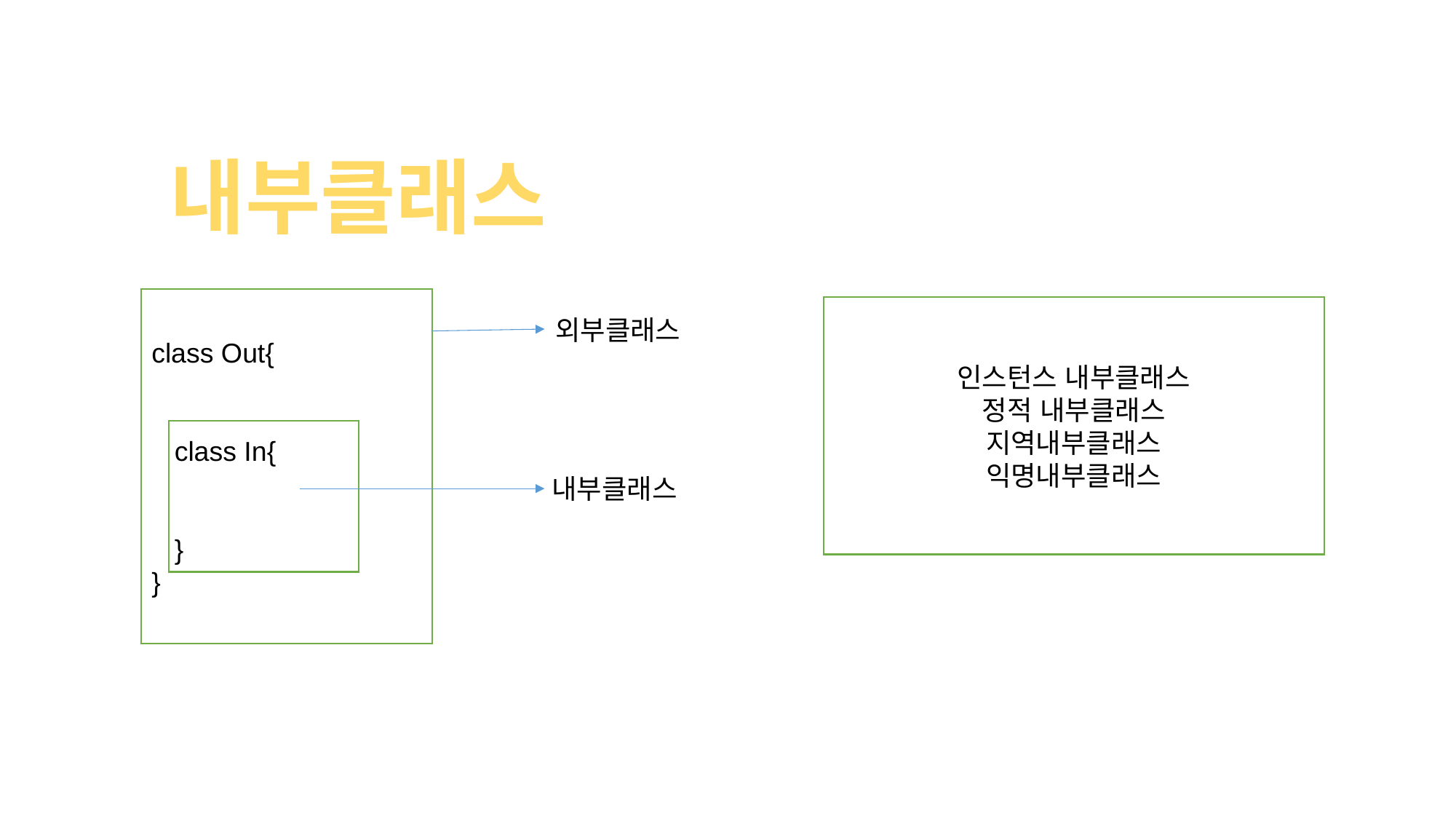

내부클래스
class Out{

   class In{

   }
}
인스턴스 내부클래스
정적 내부클래스
지역내부클래스
익명내부클래스
외부클래스

내부클래스